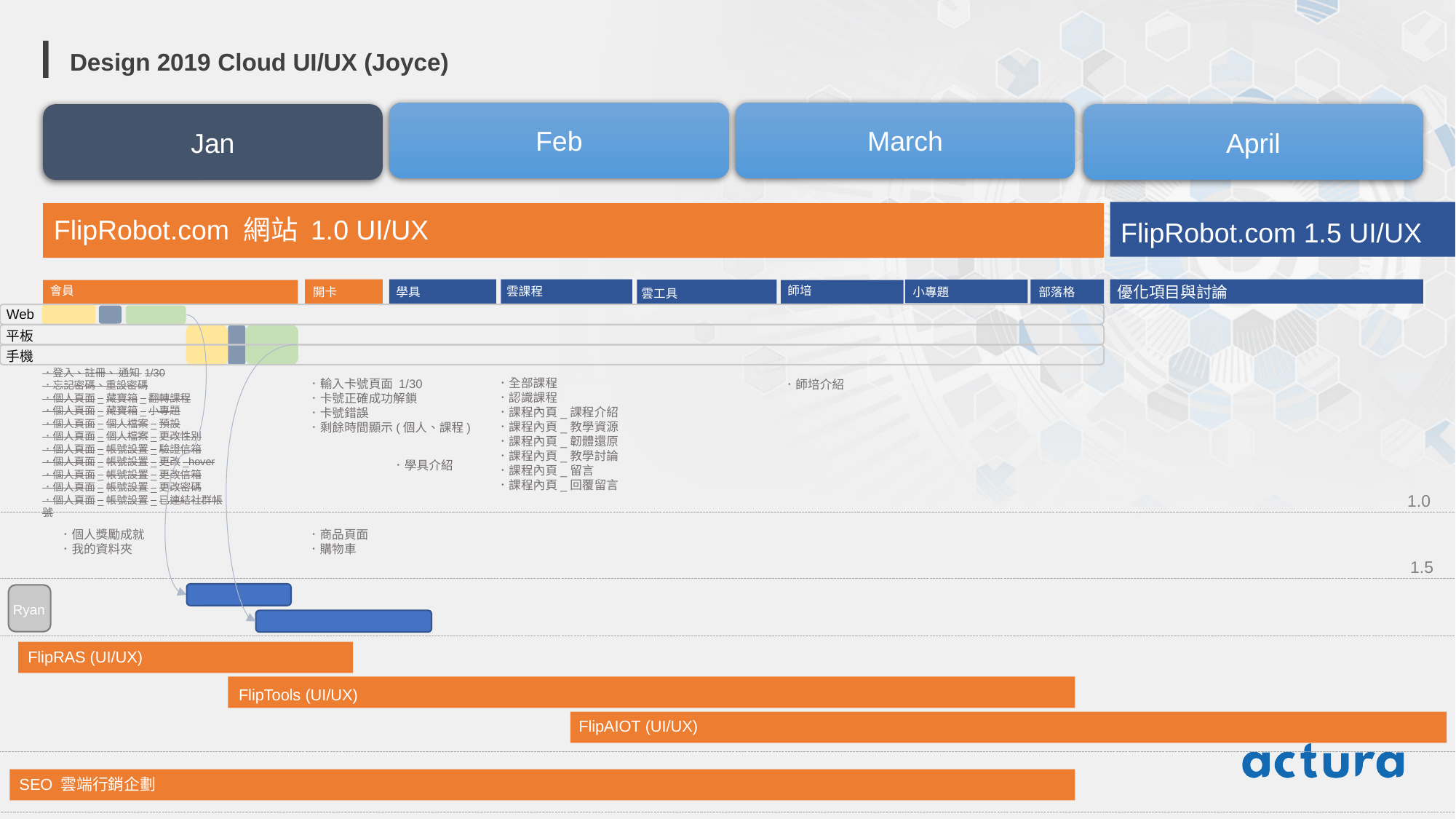

Design 2019 Cloud UI/UX (Joyce)

Feb
March
Jan
April

FlipRobot.com 網站 1.0 UI/UX
FlipRobot.com 1.5 UI/UX
會員
雲課程
學具
開卡
雲工具
優化項目與討論
師培
小專題
部落格

Web

平板

手機

．登入、註冊、 通知 1/30
．忘記密碼、重設密碼
．個人頁面_藏寶箱_翻轉課程
．個人頁面_藏寶箱_小專題
．個人頁面_個人檔案_預設
．個人頁面_個人檔案_更改性別
．個人頁面_帳號設置_驗證信箱
．個人頁面_帳號設置_更改_hover
．個人頁面_帳號設置_更改信箱
．個人頁面_帳號設置_更改密碼
．個人頁面_帳號設置_已連結社群帳號

．全部課程
．認識課程
．課程內頁_課程介紹
．課程內頁_教學資源
．課程內頁_韌體還原
．課程內頁_教學討論
．課程內頁_留言
．課程內頁_回覆留言

．輸入卡號頁面 1/30
．卡號正確成功解鎖
．卡號錯誤
．剩餘時間顯示(個人、課程)

．師培介紹
．學具介紹
1.0
．商品頁面
．購物車
．個人獎勵成就
．我的資料夾
1.5

Ryan

FlipRAS (UI/UX)

FlipTools (UI/UX)
FlipAIOT (UI/UX)

SEO 雲端行銷企劃